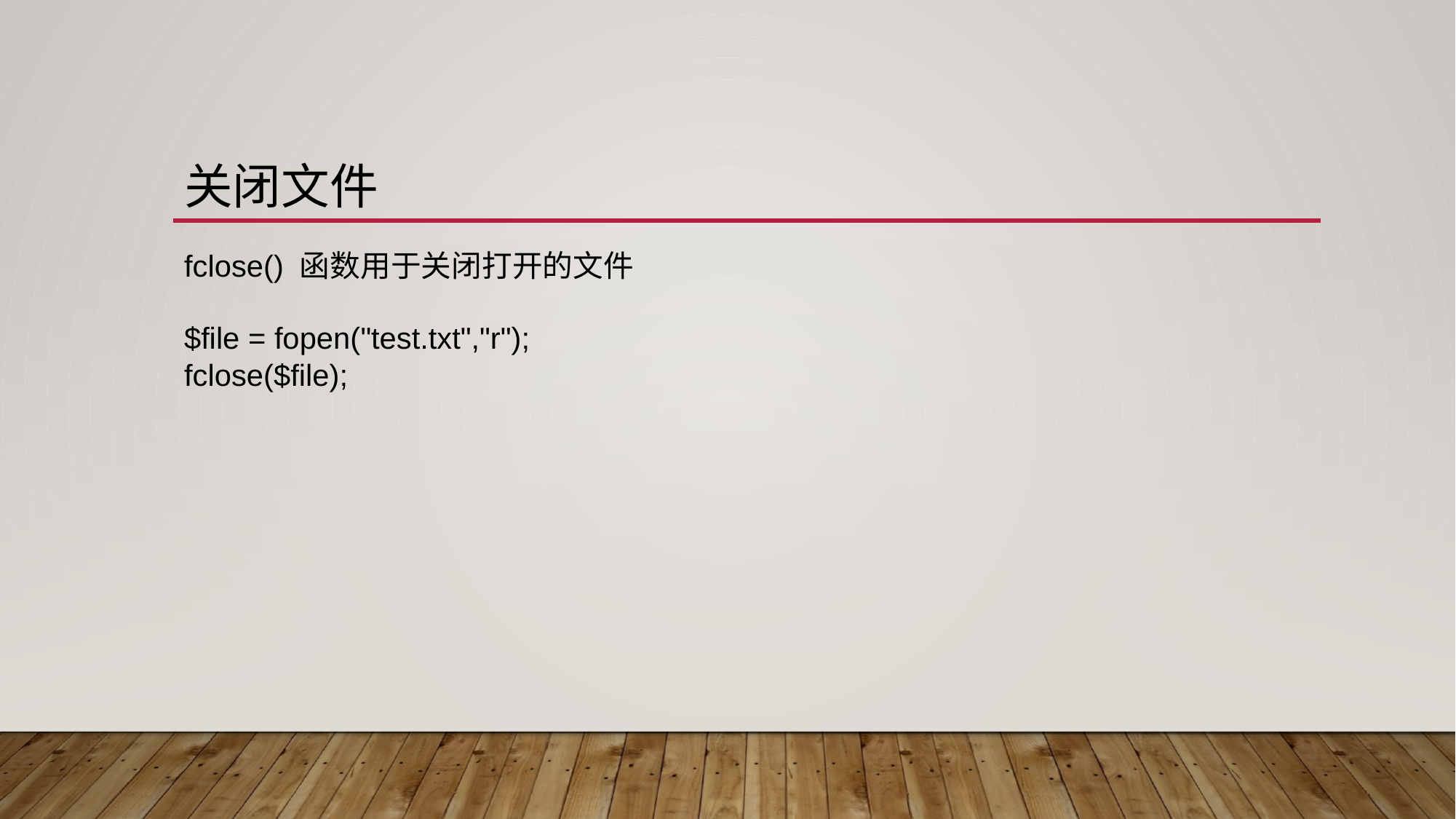

# 关闭文件
fclose() 函数用于关闭打开的文件

$file = fopen("test.txt","r");
fclose($file);